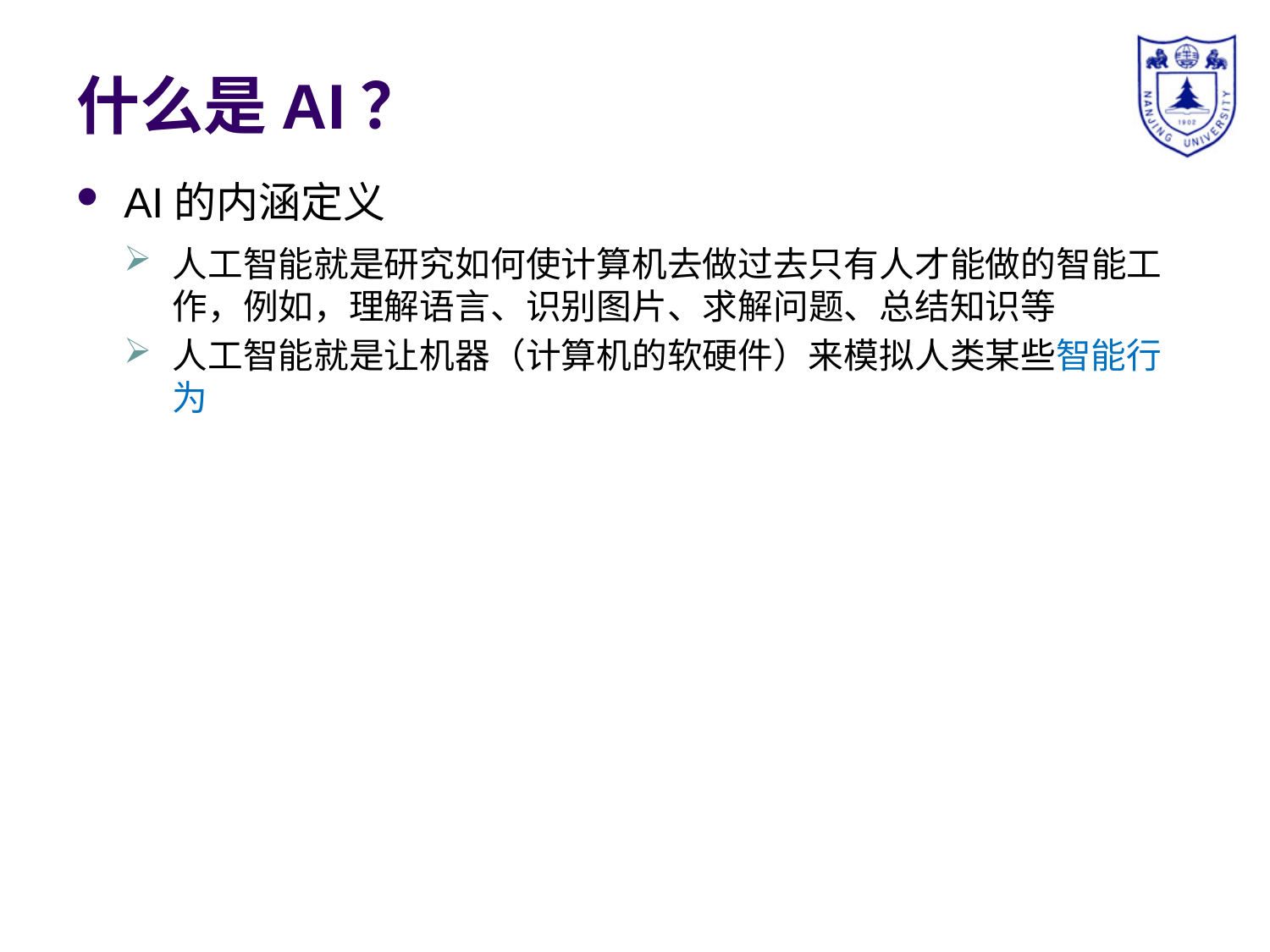

# 什么是AI？
AI的内涵定义
人工智能就是研究如何使计算机去做过去只有人才能做的智能工作，例如，理解语言、识别图片、求解问题、总结知识等
人工智能就是让机器（计算机的软硬件）来模拟人类某些智能行为

32